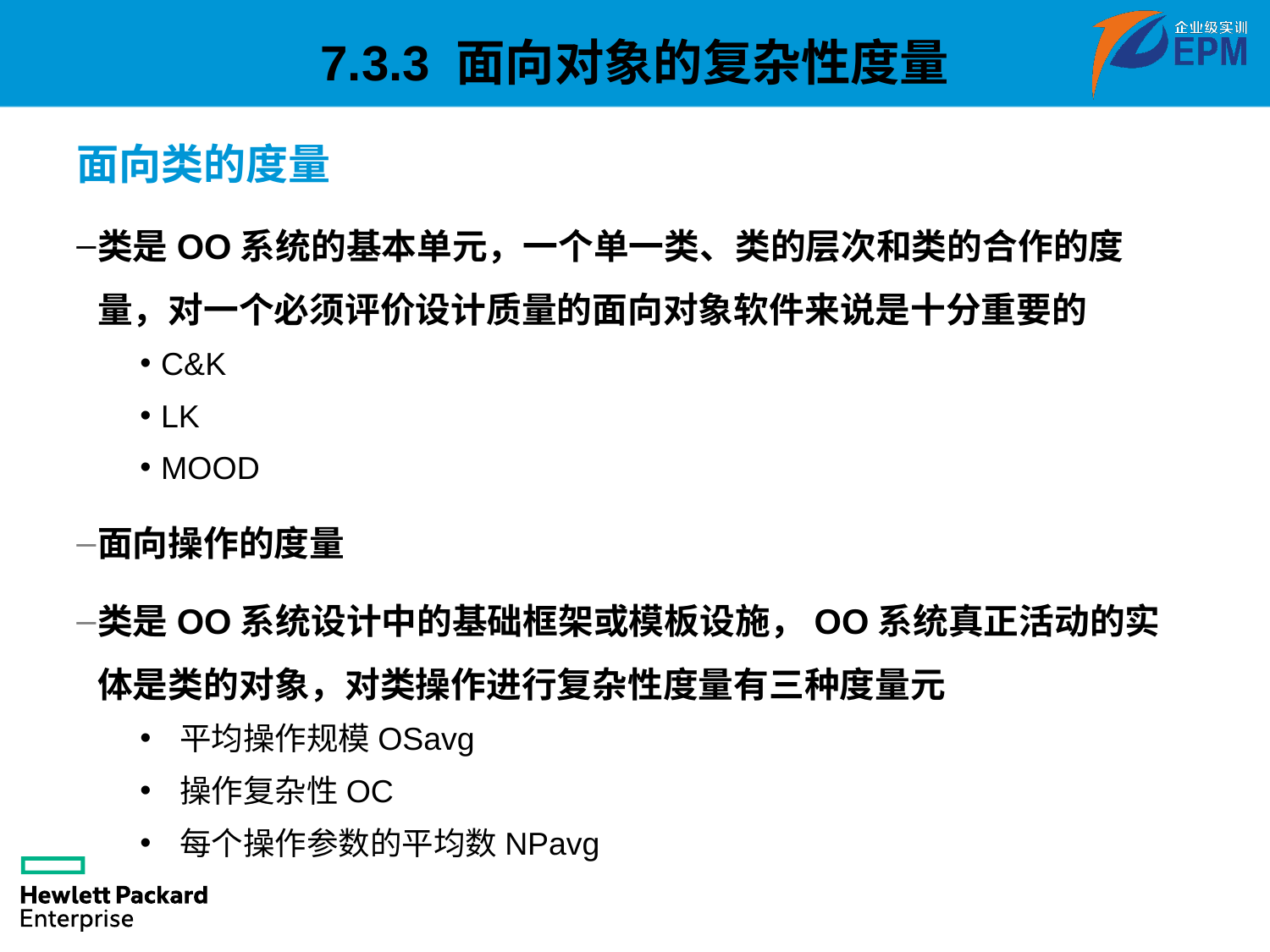

7.3.3 面向对象的复杂性度量
面向类的度量
类是OO系统的基本单元，一个单一类、类的层次和类的合作的度量，对一个必须评价设计质量的面向对象软件来说是十分重要的
C&K
LK
MOOD
面向操作的度量
类是OO系统设计中的基础框架或模板设施，OO系统真正活动的实体是类的对象，对类操作进行复杂性度量有三种度量元
平均操作规模OSavg
操作复杂性OC
每个操作参数的平均数NPavg